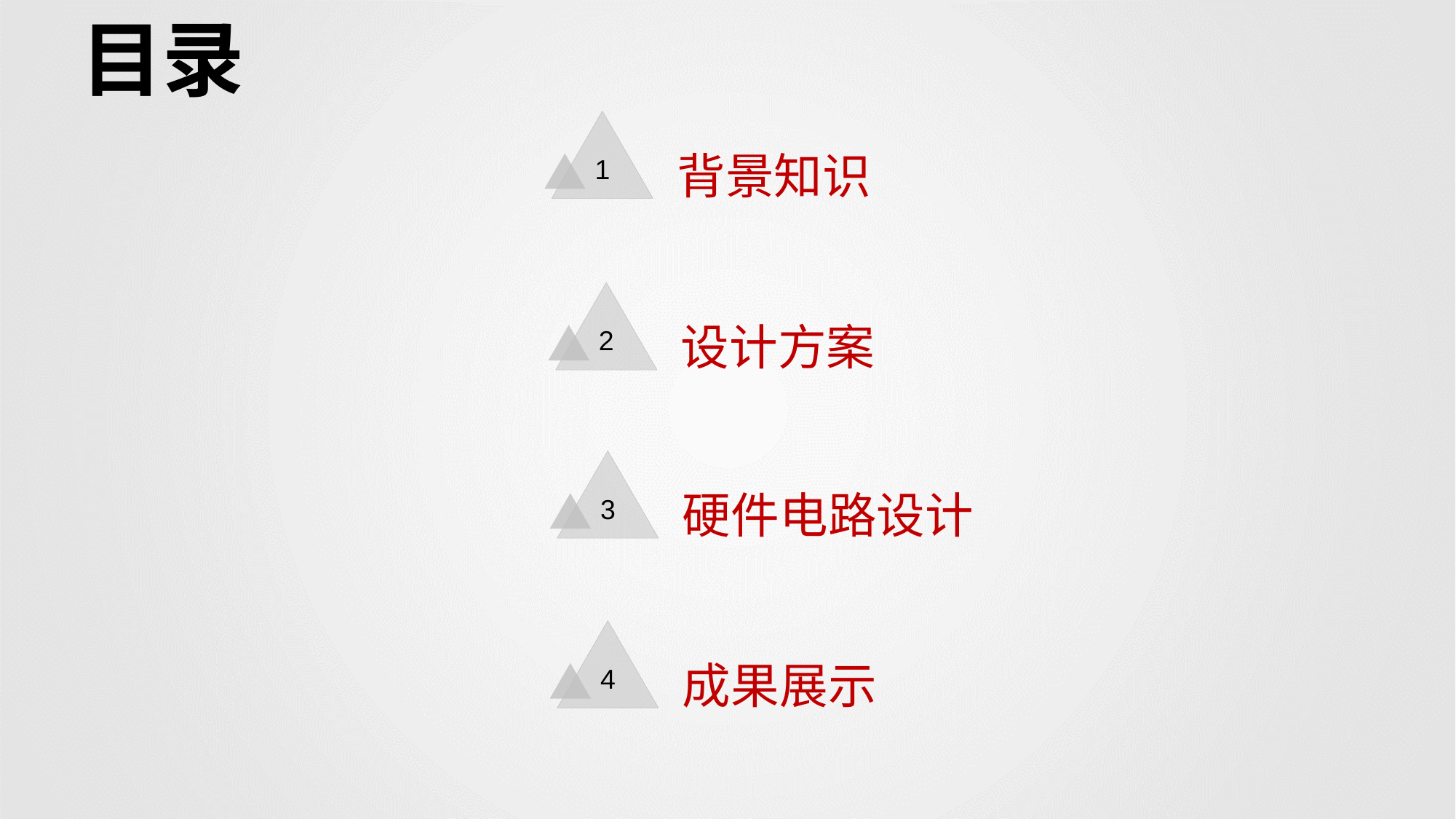

目录
1
背景知识

2
设计方案

3
硬件电路设计

4
成果展示